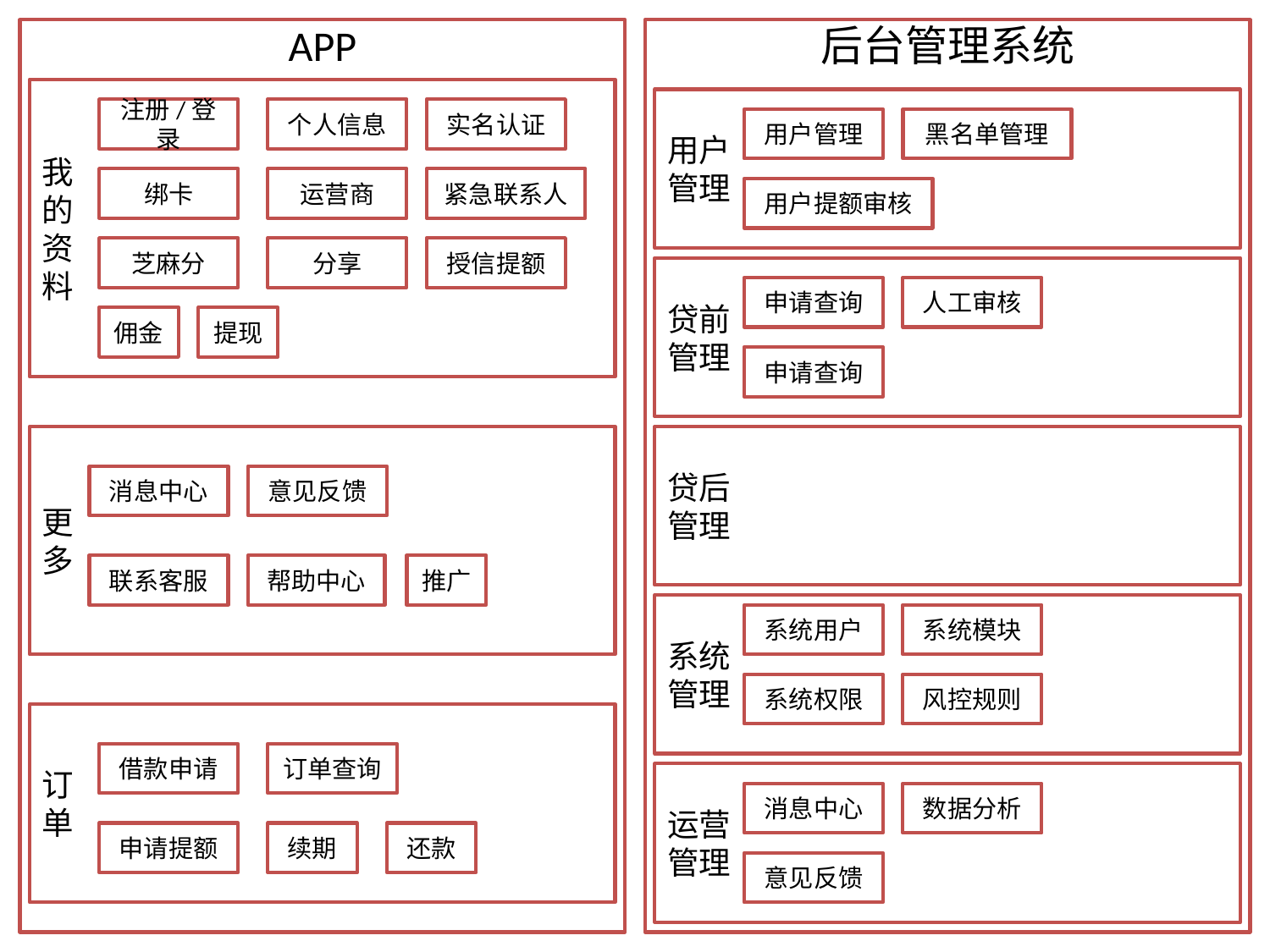

APP

后台管理系统

我
的
资
料
用户
管理
注册/登录
个人信息
实名认证
用户管理
黑名单管理
绑卡
运营商
紧急联系人
用户提额审核
芝麻分
分享
授信提额
贷前
管理
申请查询
人工审核
佣金
提现
申请查询
更
多
贷后
管理
消息中心
意见反馈
联系客服
帮助中心
推广
系统
管理
系统用户
系统模块
系统权限
风控规则
订
单
借款申请
订单查询
运营
管理
消息中心
数据分析
申请提额
续期
还款
意见反馈